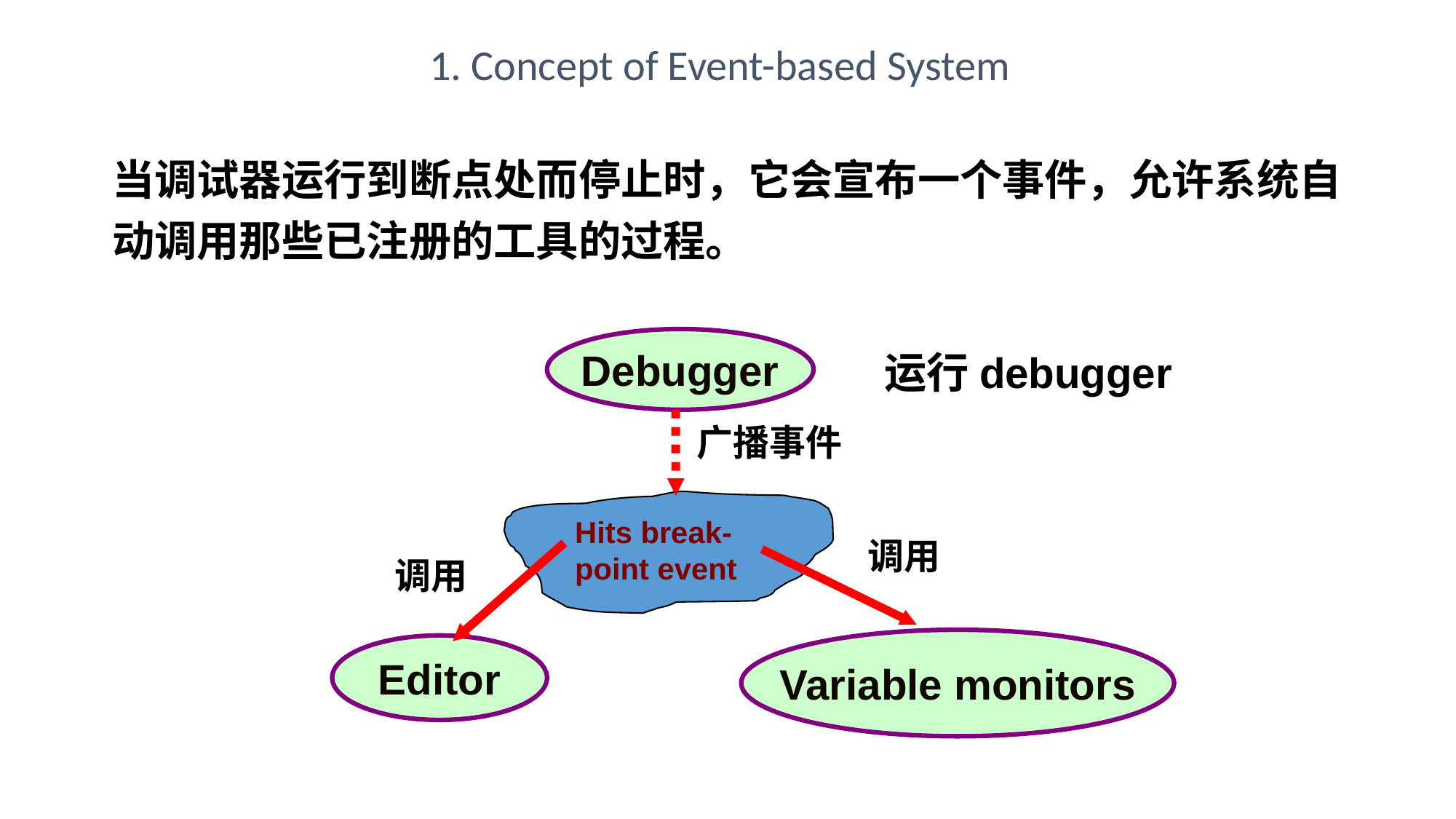

1. Concept of Event-based System
当调试器运行到断点处而停止时，它会宣布一个事件，允许系统自动调用那些已注册的工具的过程。
Debugger
运行debugger

广播事件

Hits break-point event
调用

调用
Variable monitors
Editor